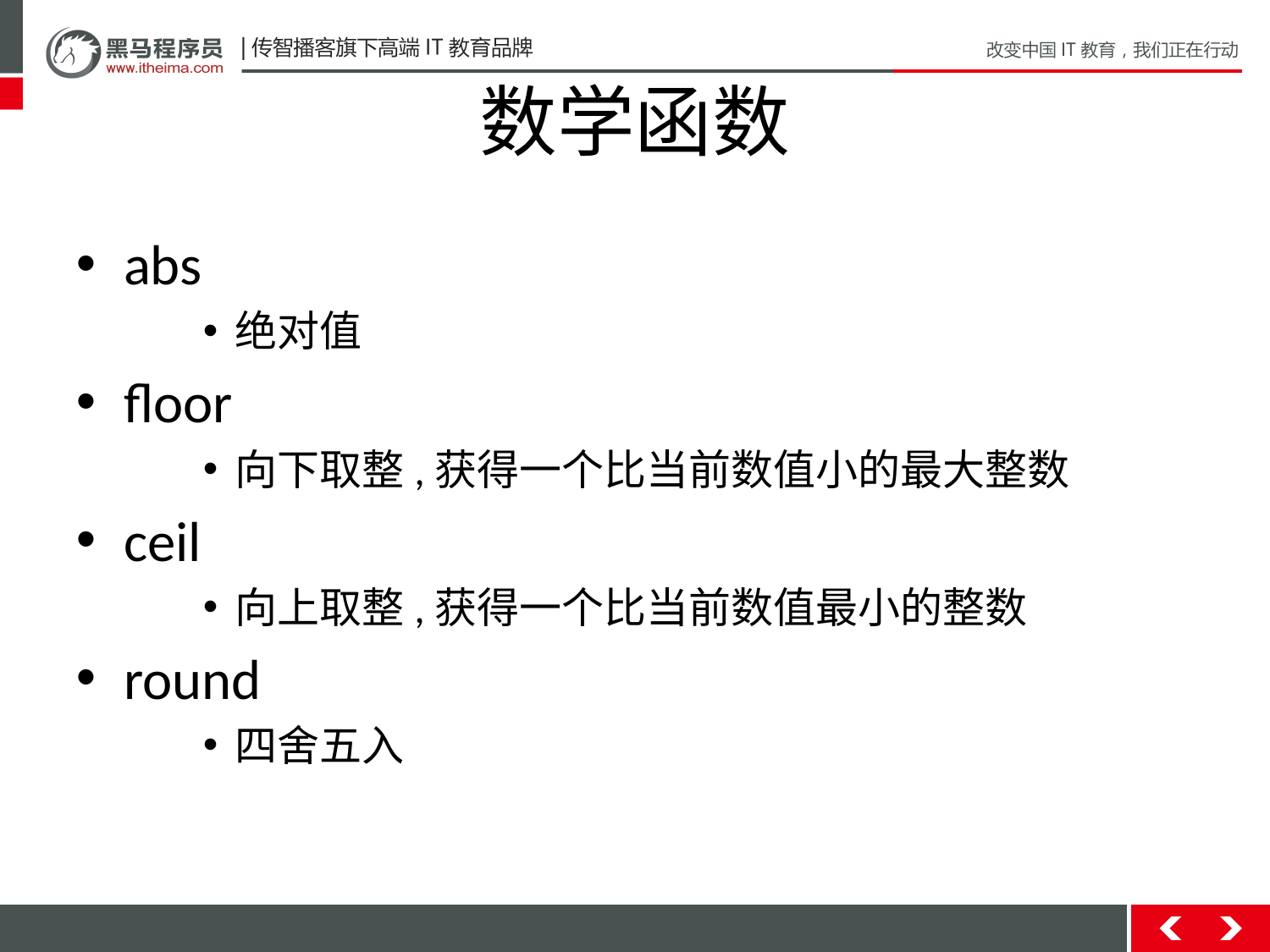

# 数学函数
abs
绝对值
floor
向下取整,获得一个比当前数值小的最大整数
ceil
向上取整,获得一个比当前数值最小的整数
round
四舍五入